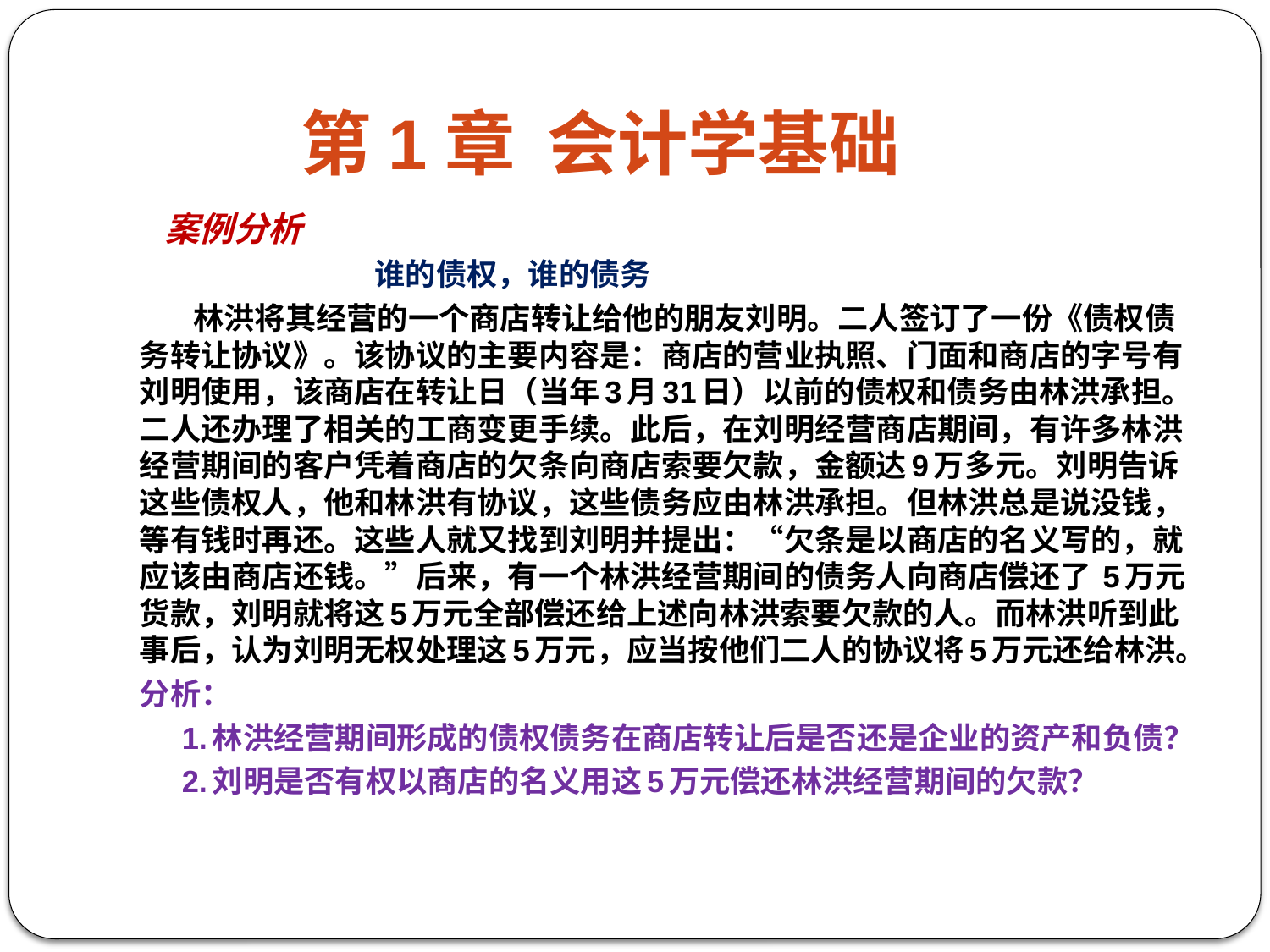

# 第1章  会计学基础
   案例分析
                                 谁的债权，谁的债务
       林洪将其经营的一个商店转让给他的朋友刘明。二人签订了一份《债权债务转让协议》。该协议的主要内容是：商店的营业执照、门面和商店的字号有刘明使用，该商店在转让日（当年3月31日）以前的债权和债务由林洪承担。二人还办理了相关的工商变更手续。此后，在刘明经营商店期间，有许多林洪经营期间的客户凭着商店的欠条向商店索要欠款，金额达9万多元。刘明告诉这些债权人，他和林洪有协议，这些债务应由林洪承担。但林洪总是说没钱，等有钱时再还。这些人就又找到刘明并提出：“欠条是以商店的名义写的，就应该由商店还钱。”后来，有一个林洪经营期间的债务人向商店偿还了 5万元货款，刘明就将这5万元全部偿还给上述向林洪索要欠款的人。而林洪听到此事后，认为刘明无权处理这5万元，应当按他们二人的协议将5万元还给林洪。
分析：
     1.林洪经营期间形成的债权债务在商店转让后是否还是企业的资产和负债？
     2.刘明是否有权以商店的名义用这5万元偿还林洪经营期间的欠款？